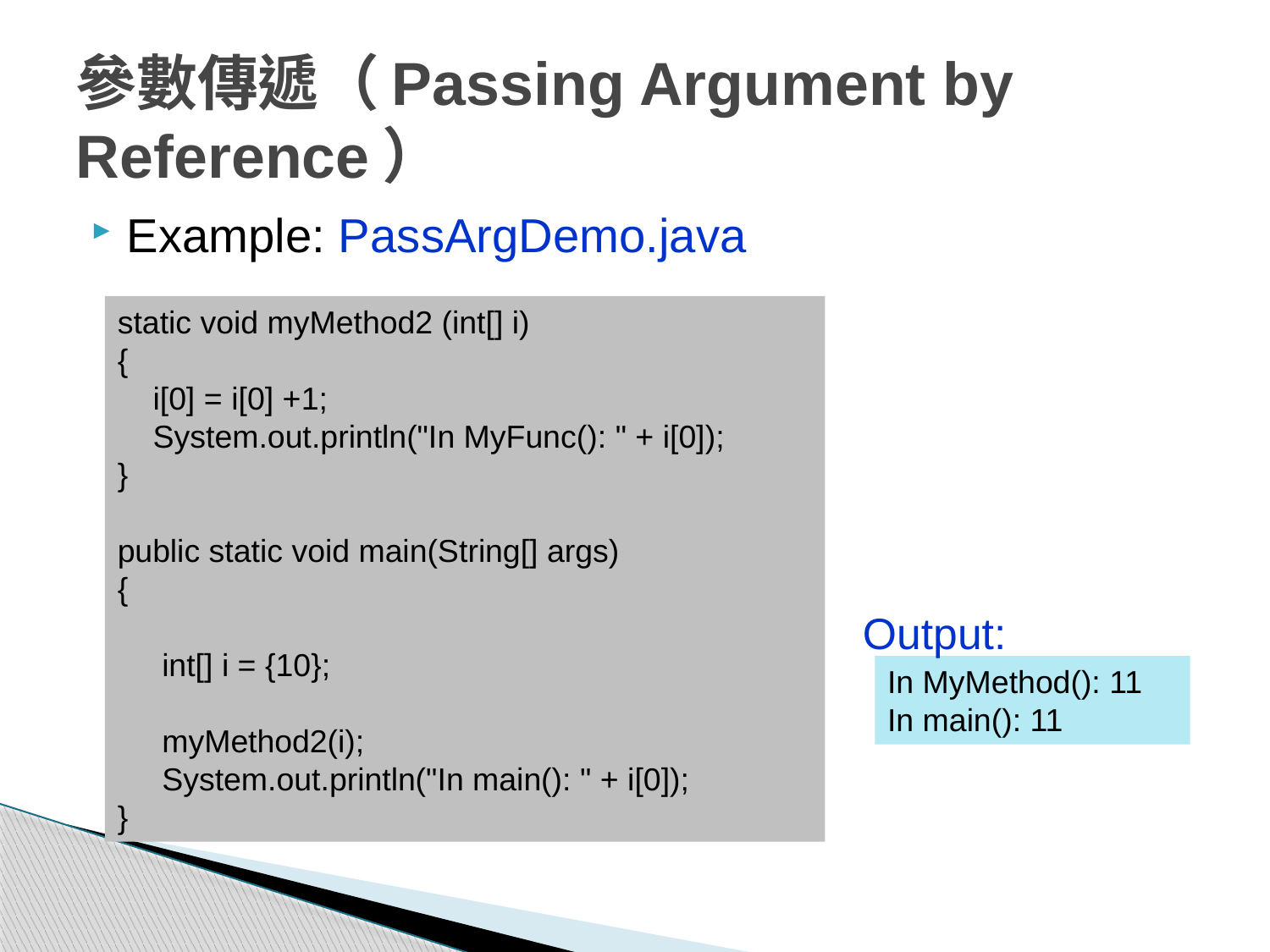

# 參數傳遞（Passing Argument by Reference）
Example: PassArgDemo.java
static void myMethod2 (int[] i)
{
    i[0] = i[0] +1;
    System.out.println("In MyFunc(): " + i[0]);
}

public static void main(String[] args)
{

     int[] i = {10};

     myMethod2(i);
     System.out.println("In main(): " + i[0]);
}
Output:
In MyMethod(): 11
In main(): 11